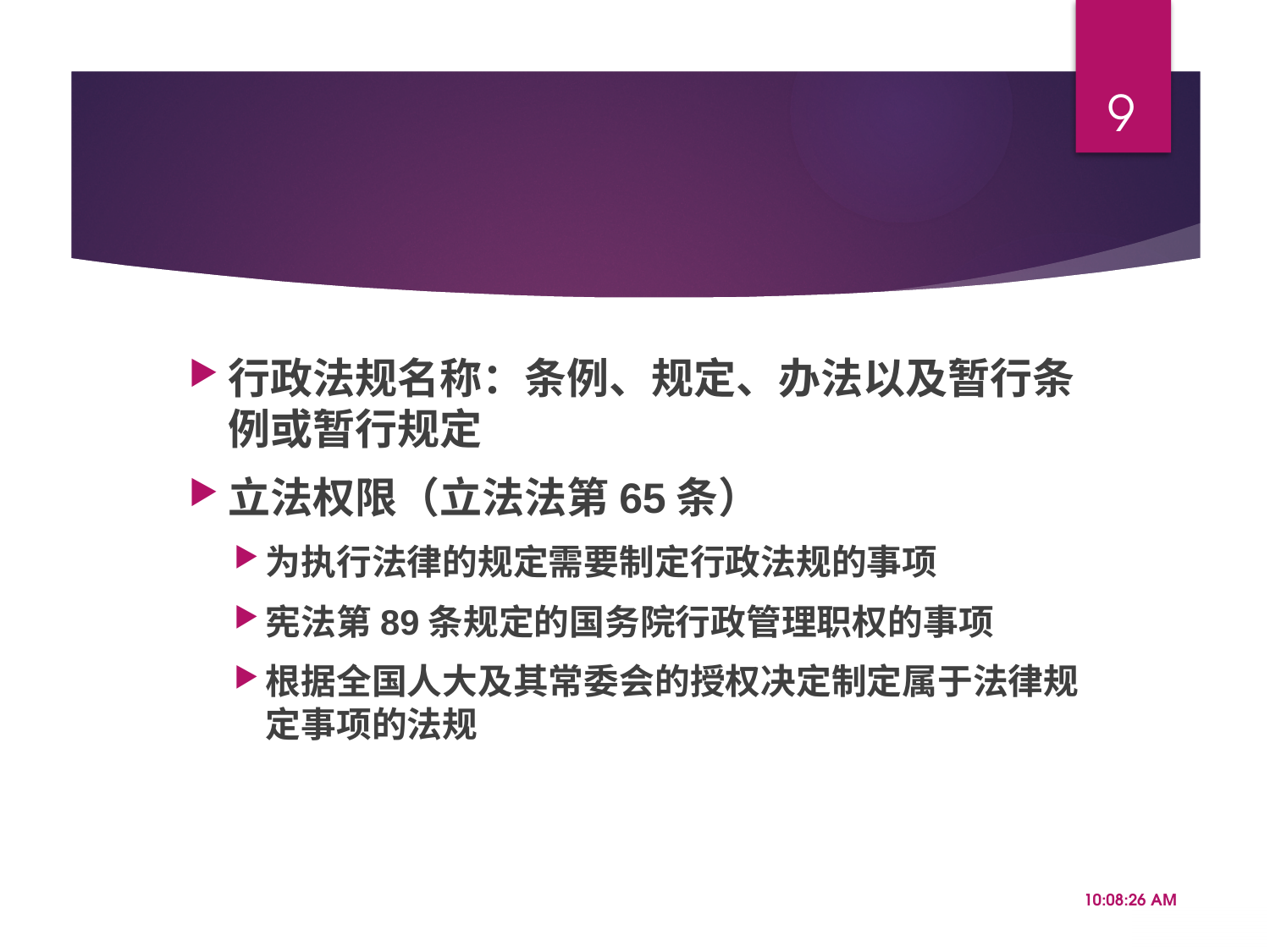

9
#
行政法规名称：条例、规定、办法以及暂行条例或暂行规定
立法权限（立法法第65条）
为执行法律的规定需要制定行政法规的事项
宪法第89条规定的国务院行政管理职权的事项
根据全国人大及其常委会的授权决定制定属于法律规定事项的法规

10:08:26 AM